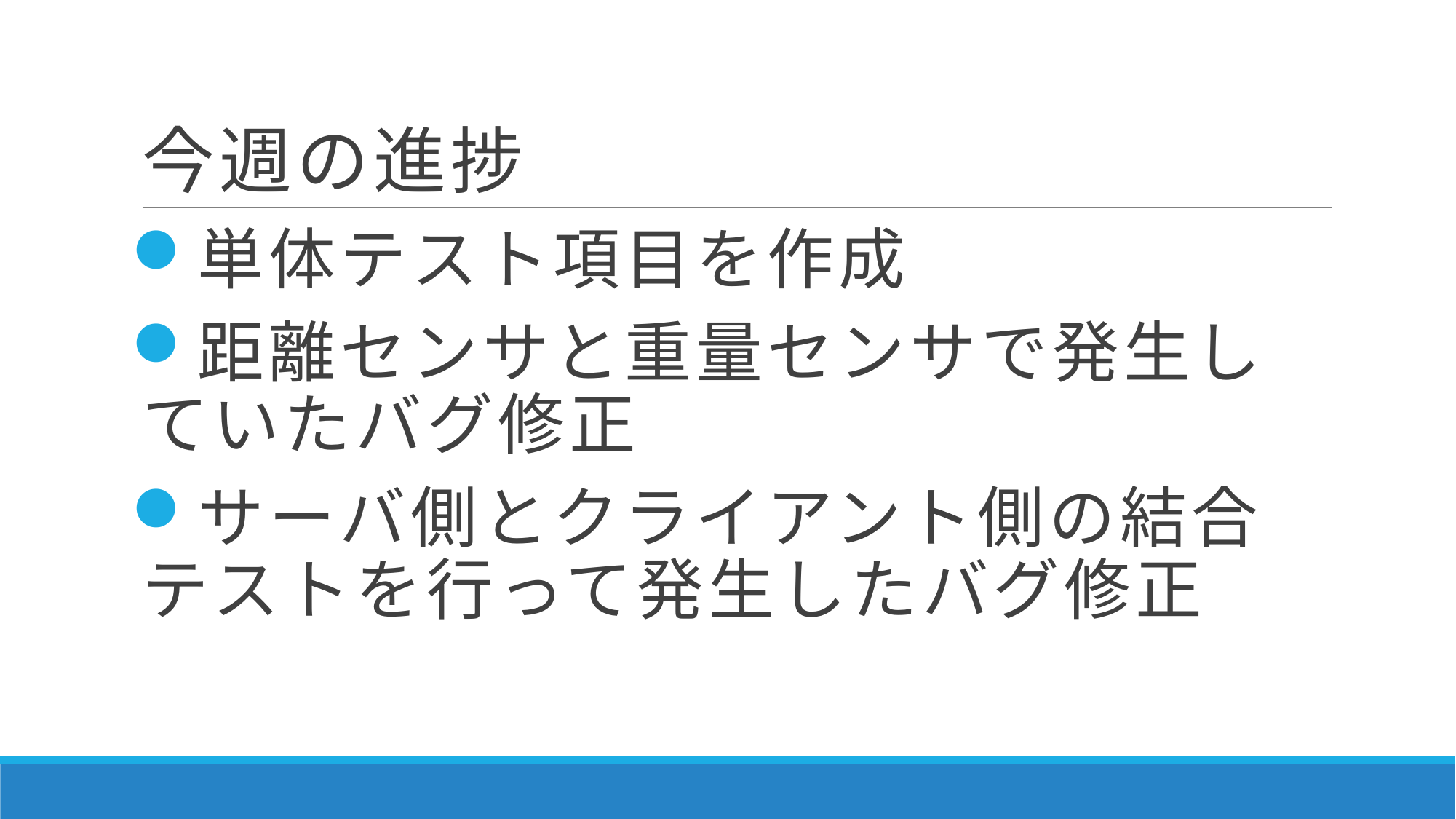

# 今週の進捗
単体テスト項目を作成
距離センサと重量センサで発生していたバグ修正
サーバ側とクライアント側の結合テストを行って発生したバグ修正